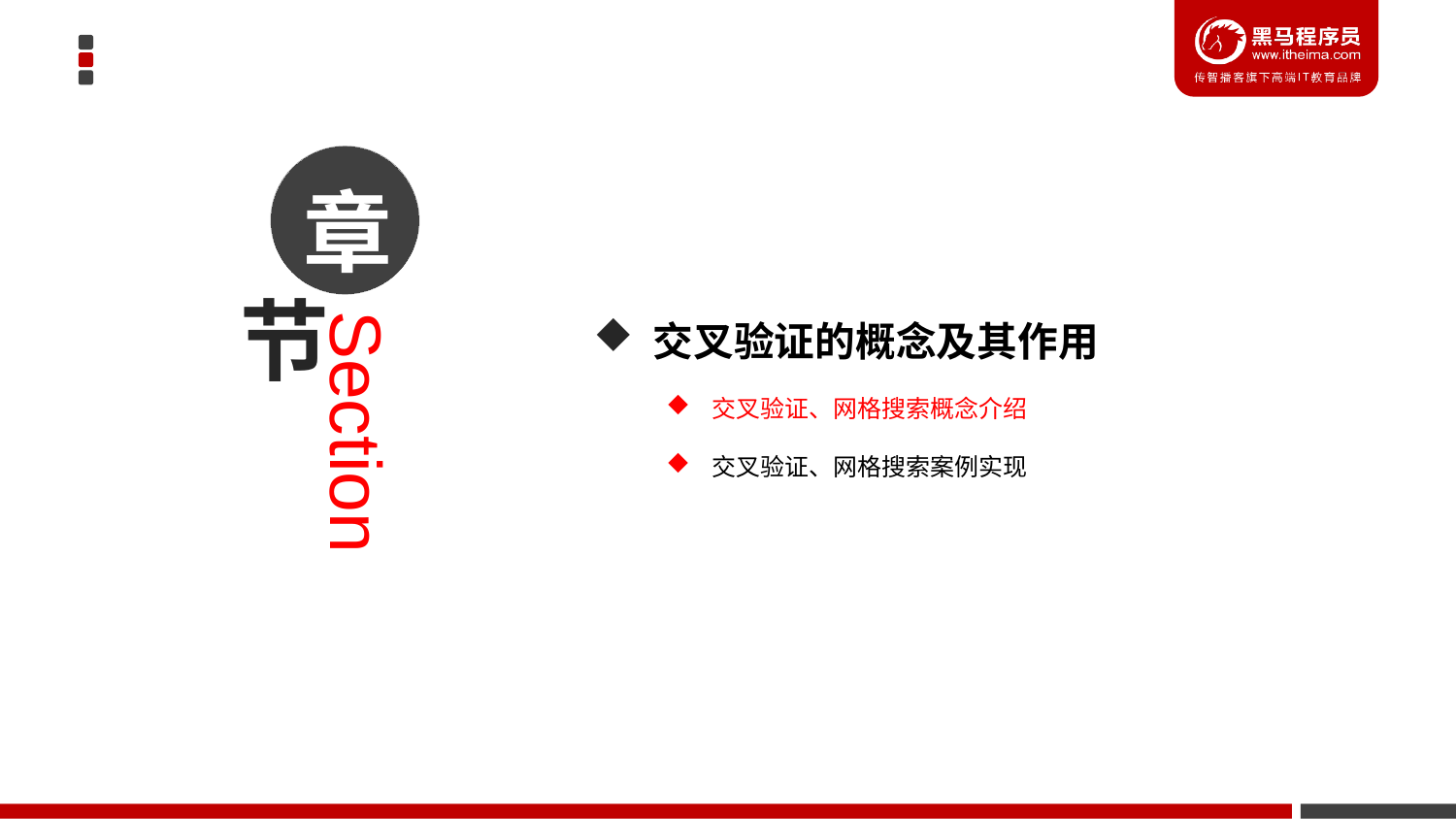

章
 交叉验证的概念及其作用
交叉验证、网格搜索概念介绍
交叉验证、网格搜索案例实现
节
Section